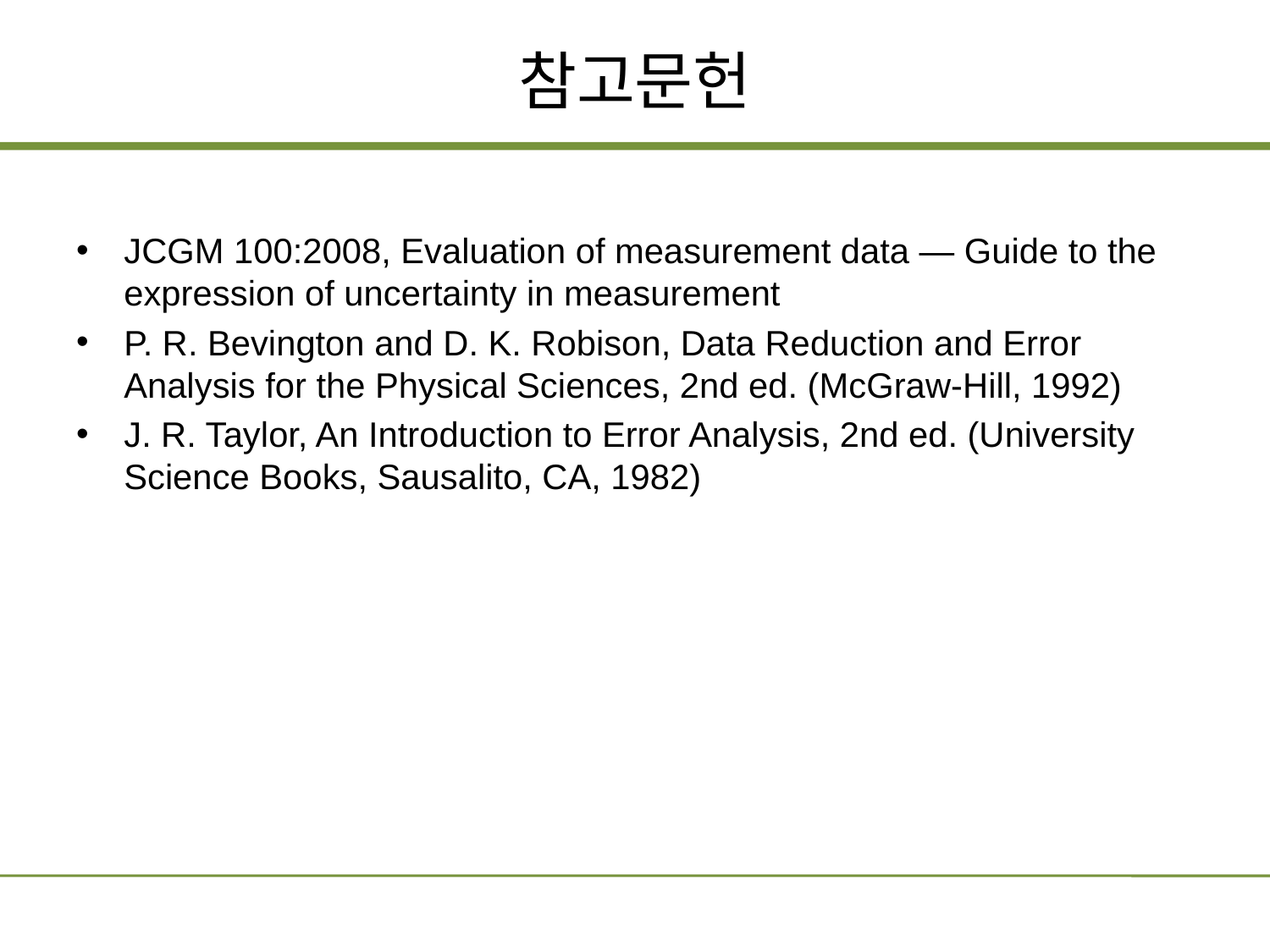

# 참고문헌
JCGM 100:2008, Evaluation of measurement data — Guide to the expression of uncertainty in measurement
P. R. Bevington and D. K. Robison, Data Reduction and Error Analysis for the Physical Sciences, 2nd ed. (McGraw-Hill, 1992)
J. R. Taylor, An Introduction to Error Analysis, 2nd ed. (University Science Books, Sausalito, CA, 1982)